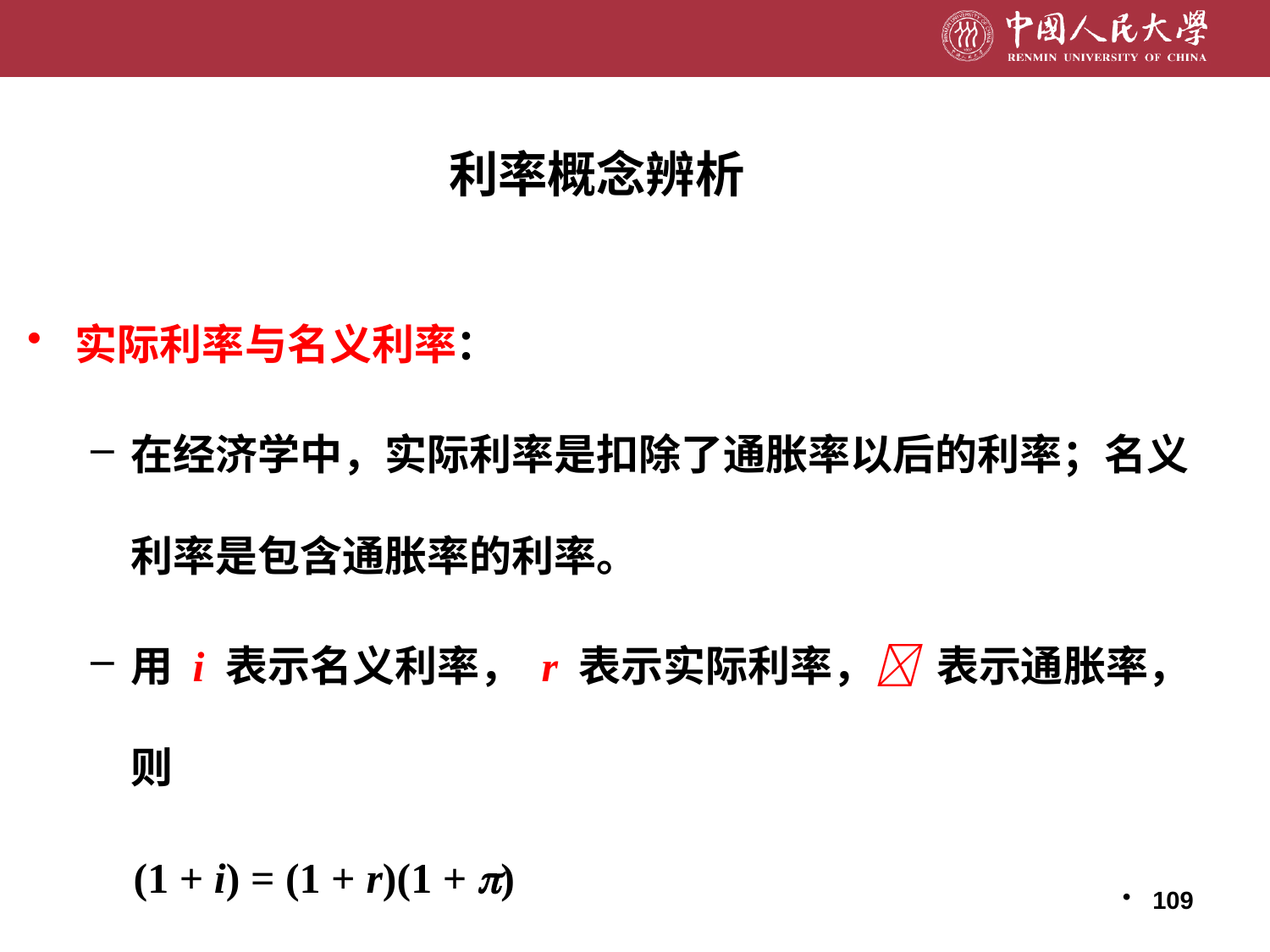

# 利率概念辨析
实际利率与名义利率：
在经济学中，实际利率是扣除了通胀率以后的利率；名义利率是包含通胀率的利率。
用 i 表示名义利率， r 表示实际利率，π  表示通胀率，则
          (1 + i) = (1 + r)(1 + π)
109